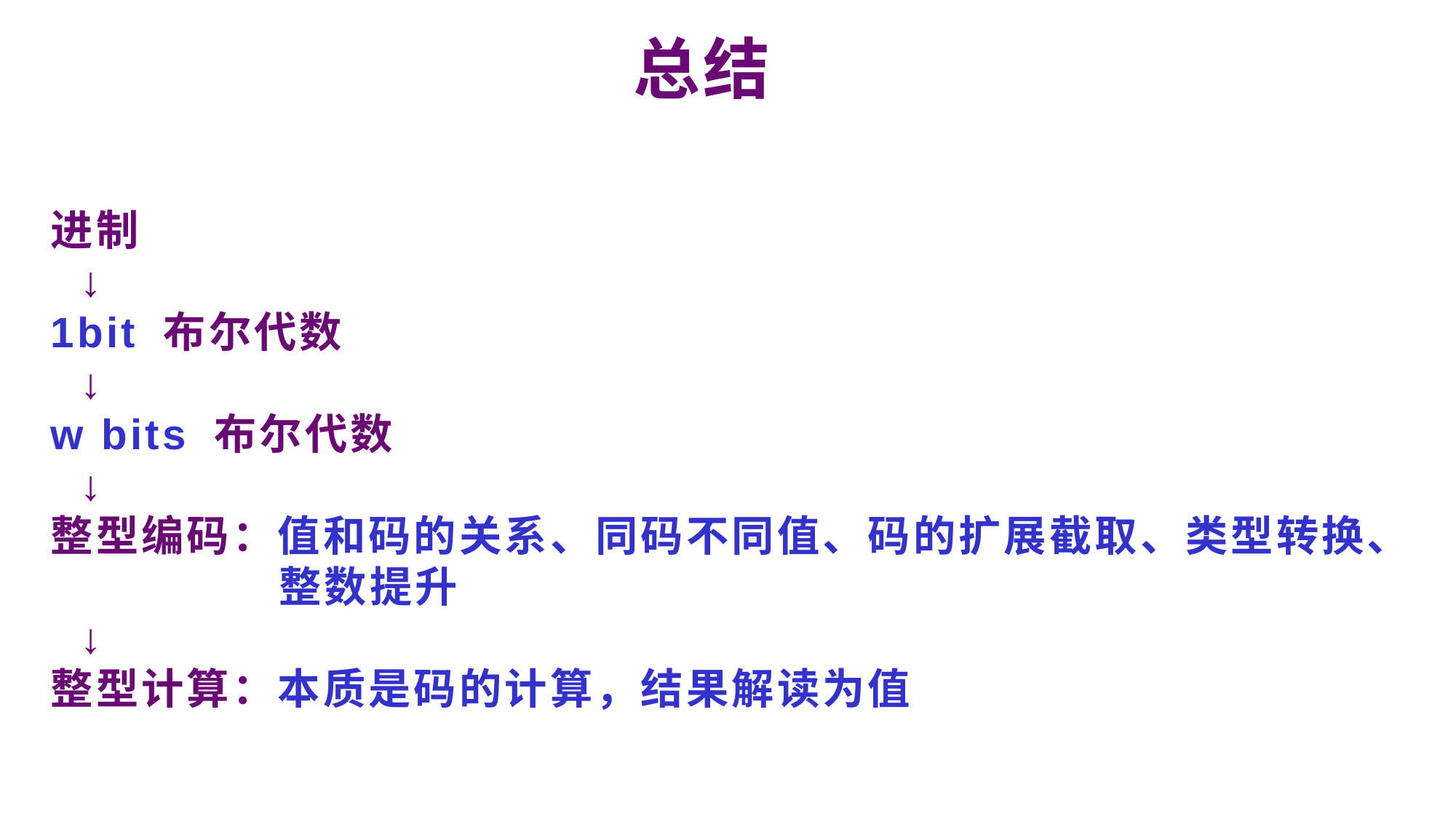

总结
瞄准脑解析前沿科学问题
开展基础性深入交叉研究
服务世界级一流学科建设
进制
  ↓
1bit 布尔代数
  ↓
w bits 布尔代数
  ↓
整型编码：值和码的关系、同码不同值、码的扩展截取、类型转换、整数提升
  ↓
整型计算：本质是码的计算，结果解读为值
前沿知识与科学精神并重
战略眼光与家国情怀兼具
融入学生与团队思政建设
感谢各位专家！敬请批评指正！